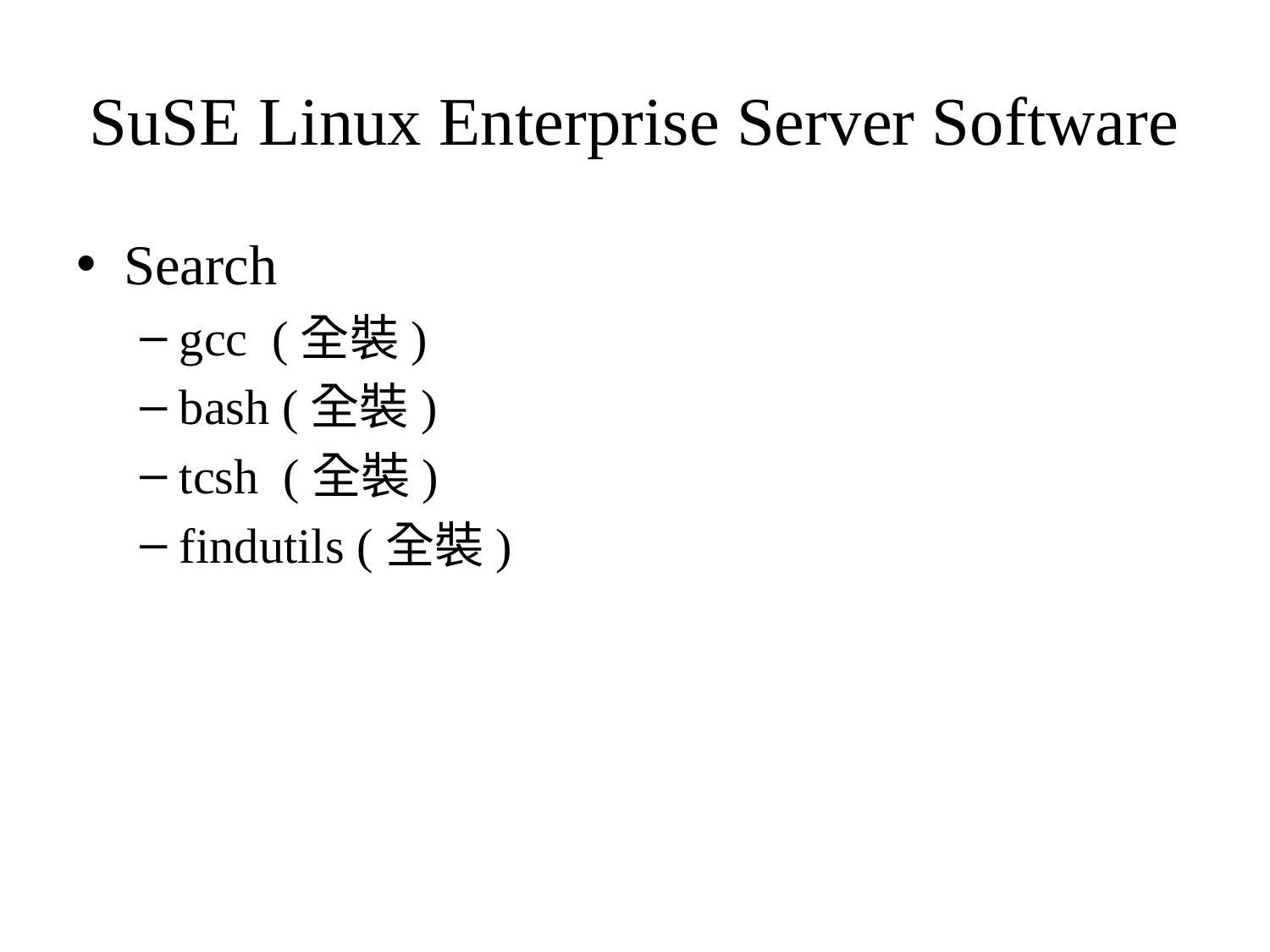

# SuSE Linux Enterprise Server Software
Search
gcc  (全裝)
bash (全裝)
tcsh  (全裝)
findutils (全裝)